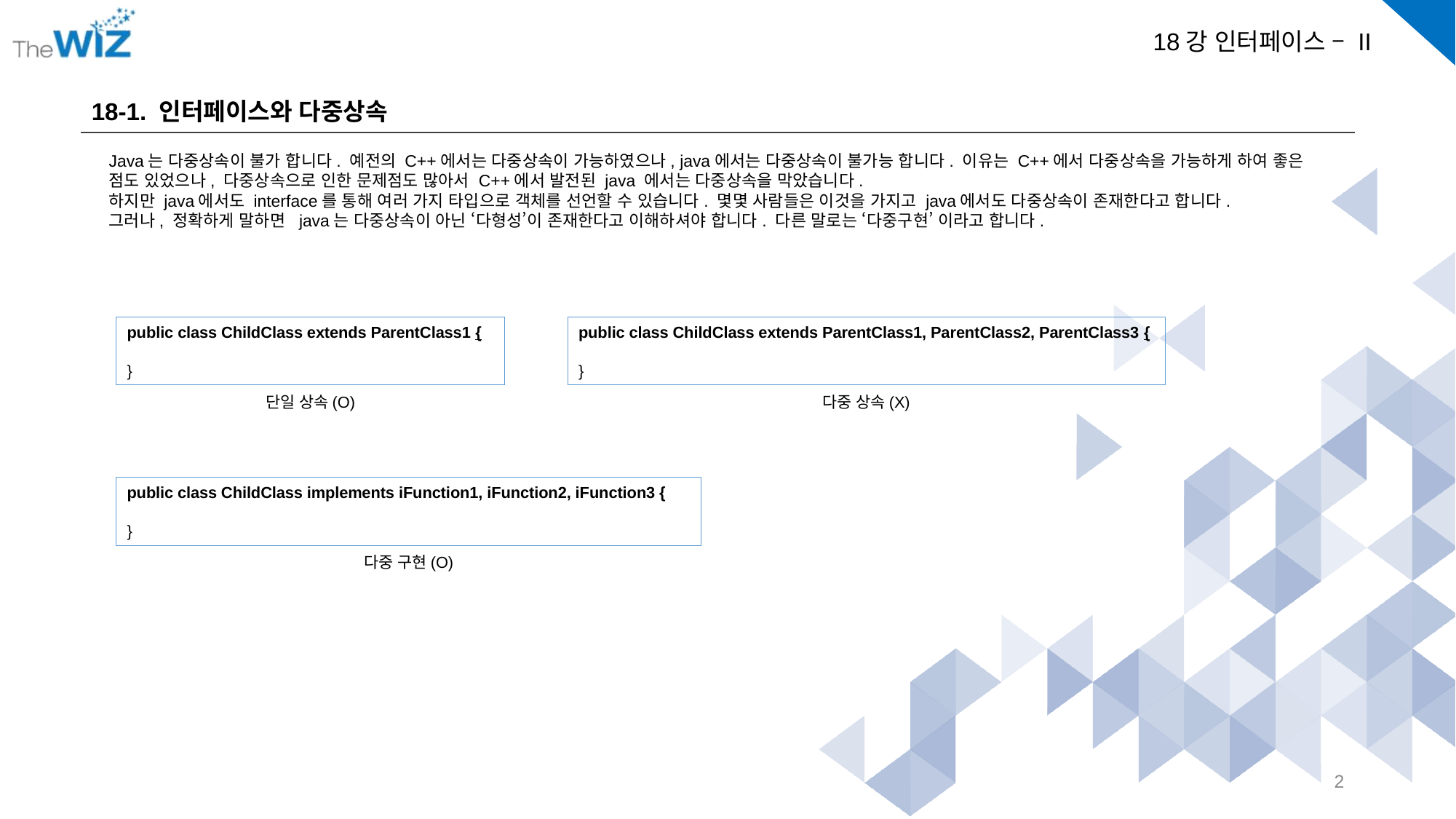

18-1. 인터페이스와 다중상속
Java는 다중상속이 불가 합니다. 예전의 C++에서는 다중상속이 가능하였으나, java에서는 다중상속이 불가능 합니다. 이유는 C++에서 다중상속을 가능하게 하여 좋은 점도 있었으나, 다중상속으로 인한 문제점도 많아서 C++에서 발전된 java 에서는 다중상속을 막았습니다.
하지만 java에서도 interface를 통해 여러 가지 타입으로 객체를 선언할 수 있습니다. 몇몇 사람들은 이것을 가지고 java에서도 다중상속이 존재한다고 합니다.
그러나, 정확하게 말하면  java는 다중상속이 아닌 ‘다형성’이 존재한다고 이해하셔야 합니다. 다른 말로는 ‘다중구현’ 이라고 합니다.
public class ChildClass extends ParentClass1 {

}
public class ChildClass extends ParentClass1, ParentClass2, ParentClass3 {

}
단일 상속(O)
다중 상속(X)
public class ChildClass implements iFunction1, iFunction2, iFunction3 {

}
다중 구현(O)
2